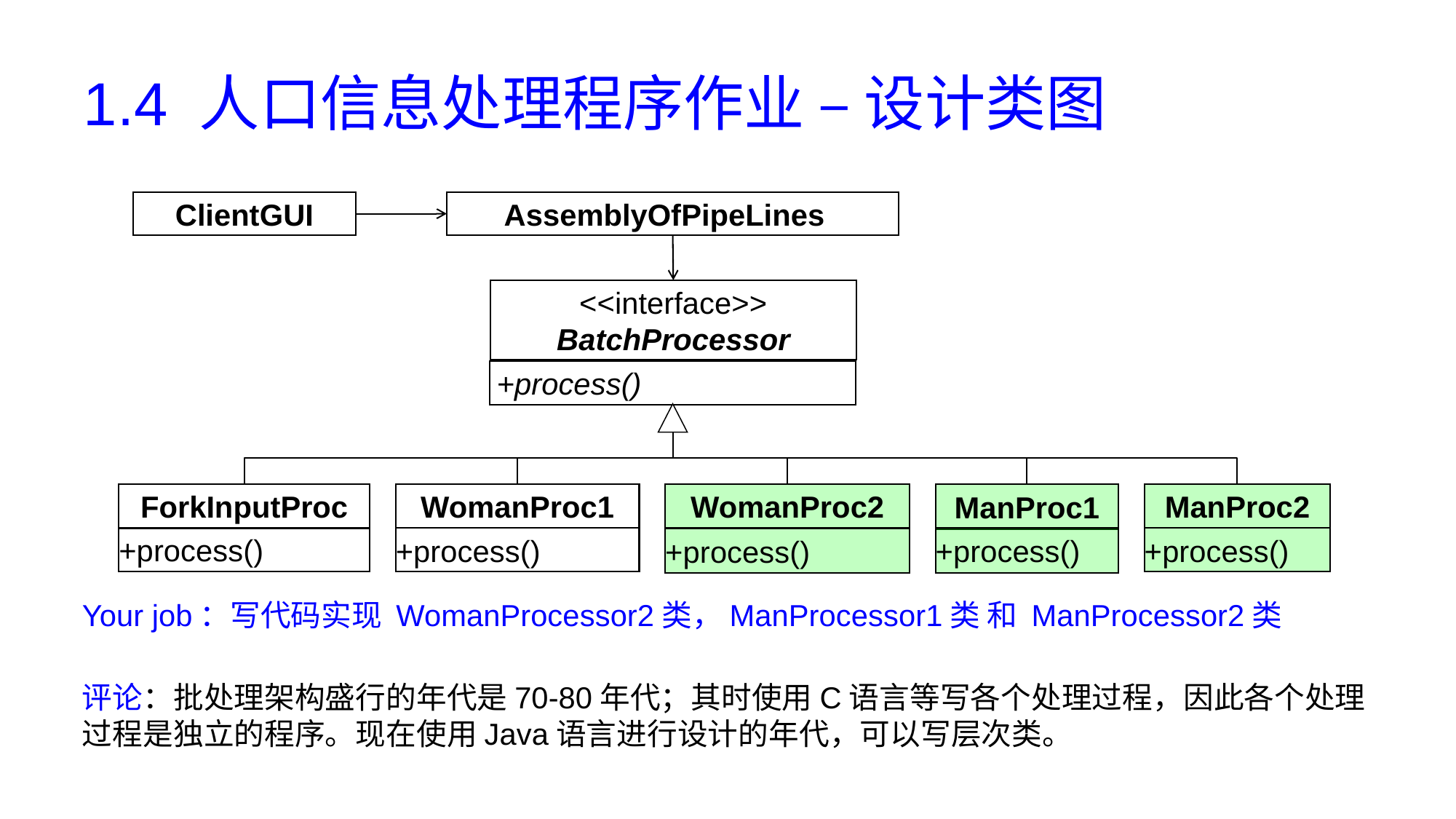

# 1.4 人口信息处理程序作业 – 设计类图
ClientGUI
AssemblyOfPipeLines
<<interface>>
BatchProcessor
+process()

ForkInputProc
+process()
WomanProc1
+process()
WomanProc2
+process()
ManProc1
+process()
ManProc2
+process()
Your job：写代码实现 WomanProcessor2类，ManProcessor1类 和 ManProcessor2类
评论：批处理架构盛行的年代是70-80年代；其时使用C语言等写各个处理过程，因此各个处理过程是独立的程序。现在使用Java语言进行设计的年代，可以写层次类。
13